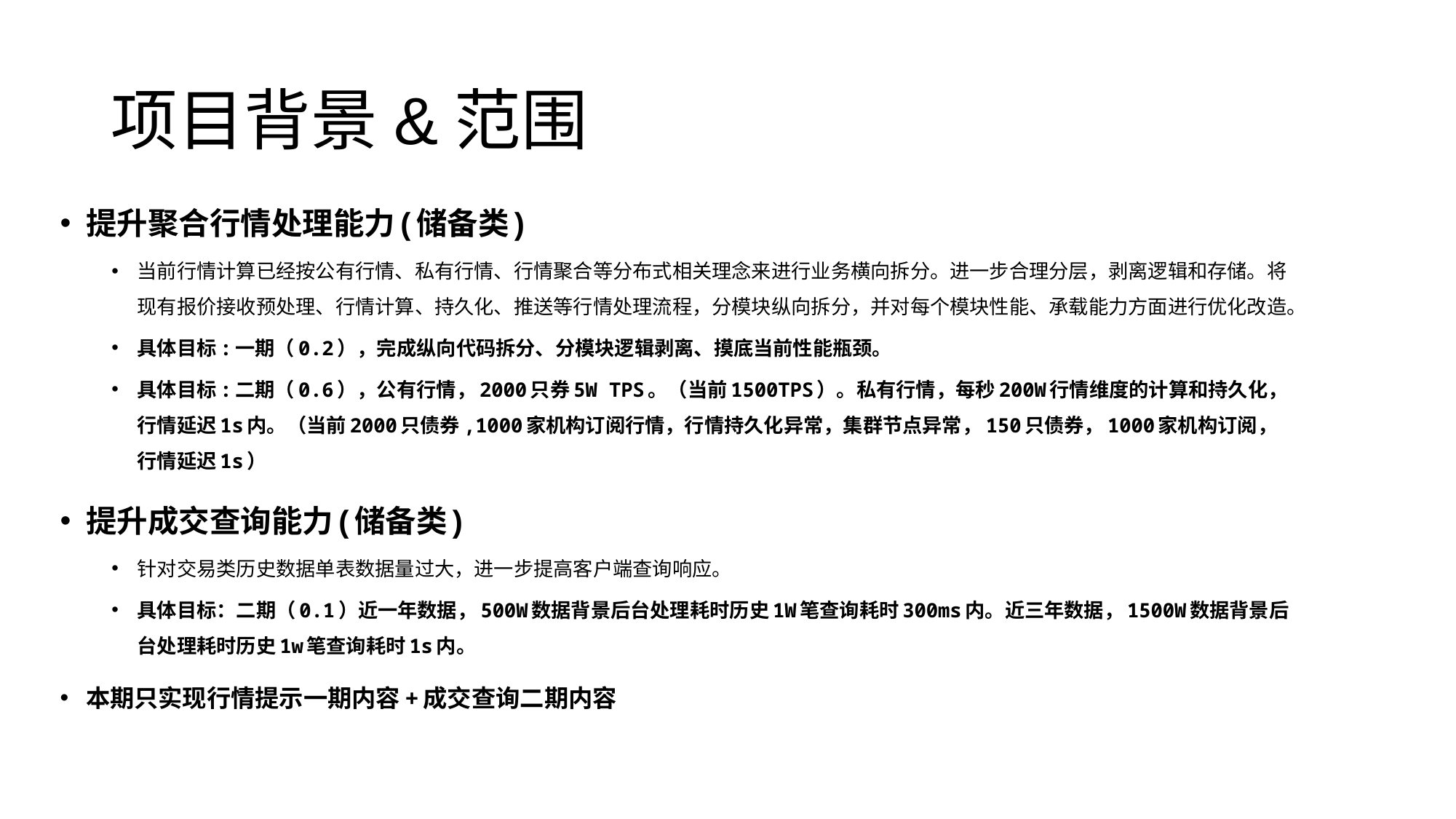

# 项目背景&范围
提升聚合行情处理能力(储备类)
当前行情计算已经按公有行情、私有行情、行情聚合等分布式相关理念来进行业务横向拆分。进一步合理分层，剥离逻辑和存储。将现有报价接收预处理、行情计算、持久化、推送等行情处理流程，分模块纵向拆分，并对每个模块性能、承载能力方面进行优化改造。
具体目标:一期（0.2），完成纵向代码拆分、分模块逻辑剥离、摸底当前性能瓶颈。
具体目标:二期（0.6），公有行情，2000只券5W TPS。（当前1500TPS）。私有行情，每秒200W行情维度的计算和持久化，行情延迟1s内。（当前2000只债券,1000家机构订阅行情，行情持久化异常，集群节点异常，150只债券，1000家机构订阅，行情延迟1s）
提升成交查询能力(储备类)
针对交易类历史数据单表数据量过大，进一步提高客户端查询响应。
具体目标：二期（0.1）近一年数据，500W数据背景后台处理耗时历史1W笔查询耗时300ms内。近三年数据，1500W数据背景后台处理耗时历史1w笔查询耗时1s内。
本期只实现行情提示一期内容+成交查询二期内容